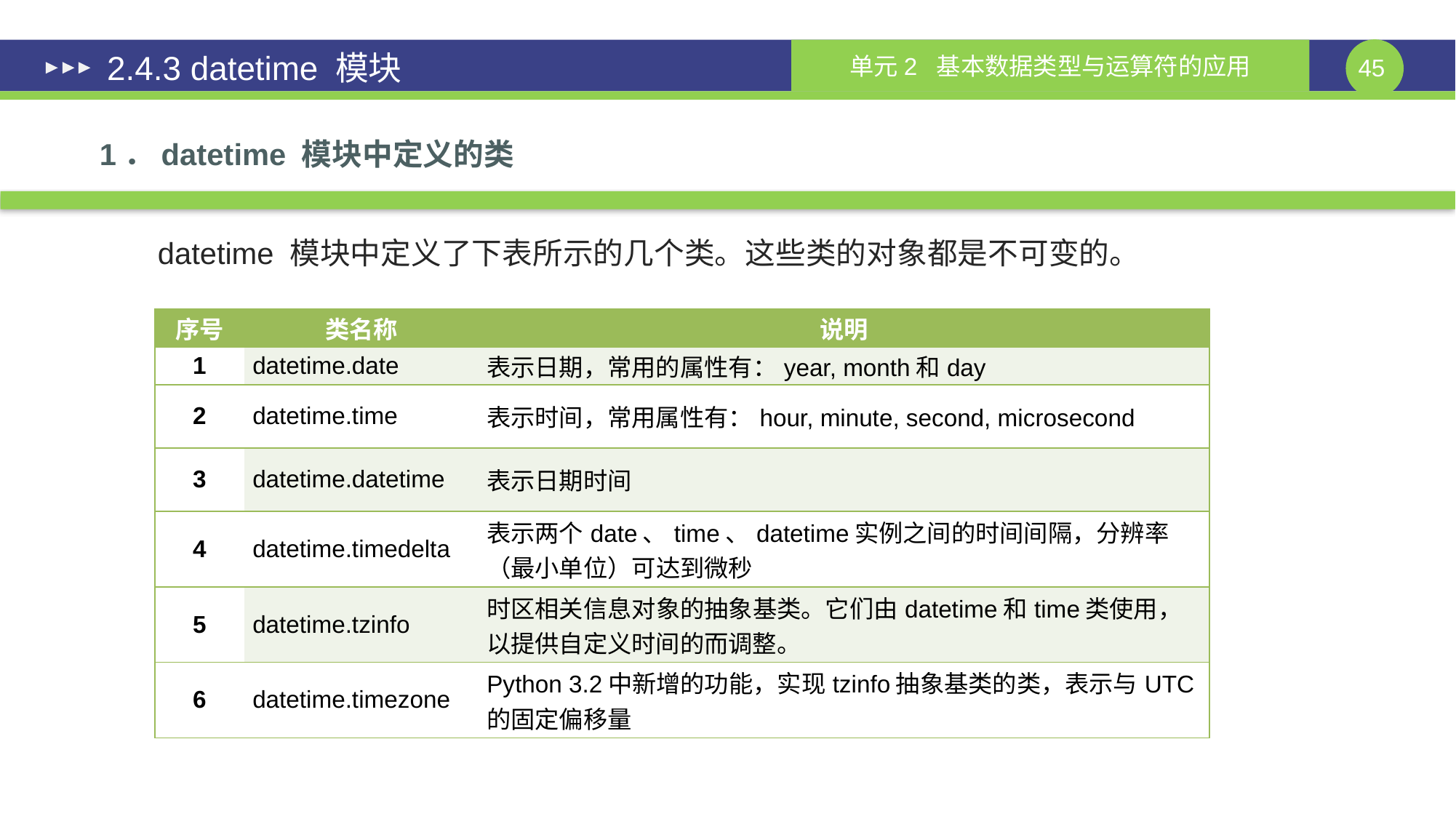

# 2.4.3 datetime 模块
1．datetime 模块中定义的类

datetime 模块中定义了下表所示的几个类。这些类的对象都是不可变的。
| 序号 | 类名称 | 说明 |
| --- | --- | --- |
| 1 | datetime.date | 表示日期，常用的属性有：year, month和day |
| 2 | datetime.time | 表示时间，常用属性有：hour, minute, second, microsecond |
| 3 | datetime.datetime | 表示日期时间 |
| 4 | datetime.timedelta | 表示两个date、time、datetime实例之间的时间间隔，分辨率（最小单位）可达到微秒 |
| 5 | datetime.tzinfo | 时区相关信息对象的抽象基类。它们由datetime和time类使用，以提供自定义时间的而调整。 |
| 6 | datetime.timezone | Python 3.2中新增的功能，实现tzinfo抽象基类的类，表示与UTC的固定偏移量 |